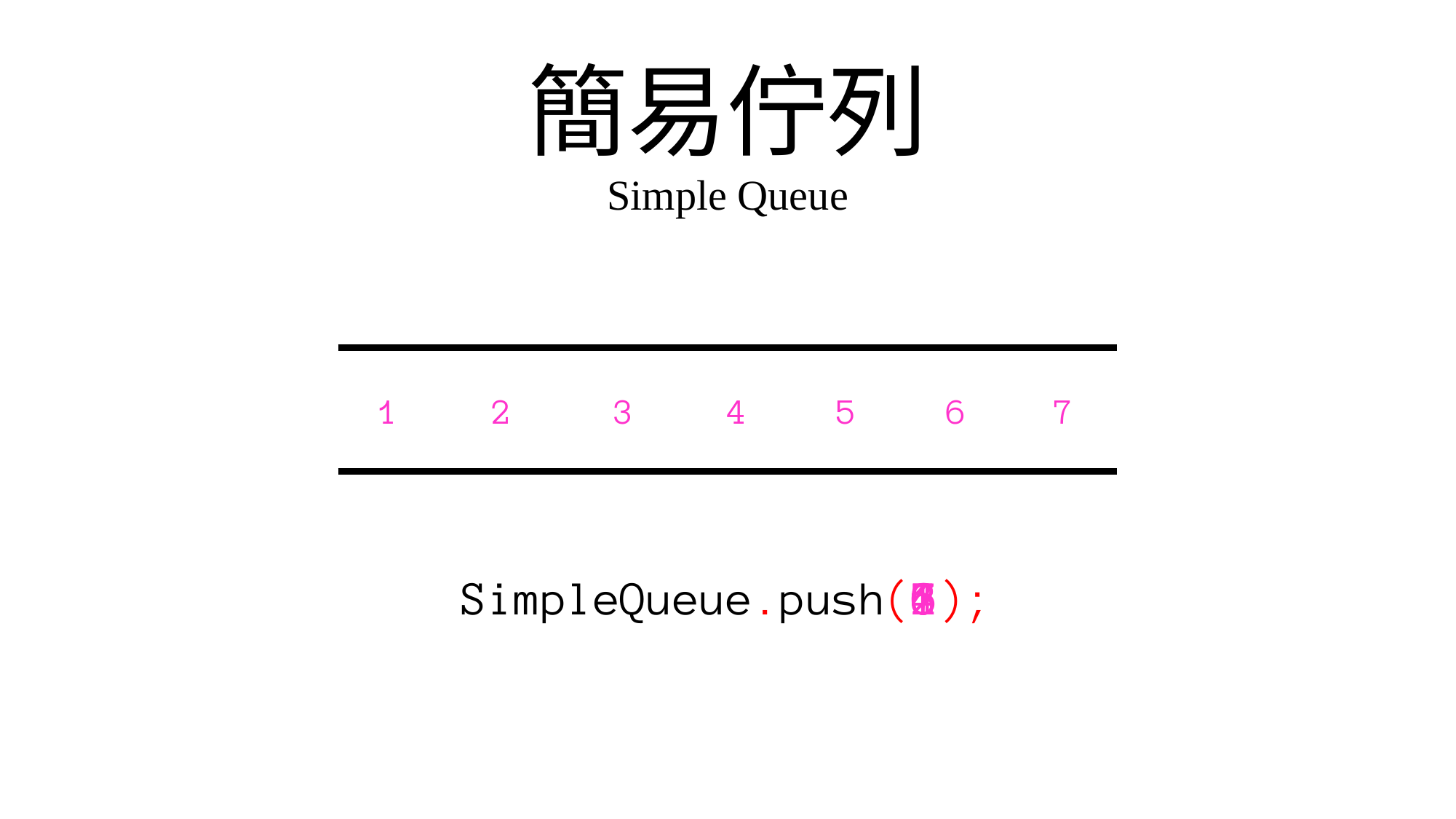

簡易佇列
Simple Queue

1
2
3
4
5
6
7
6
7
SimpleQueue.push( );
1
2
3
4
5